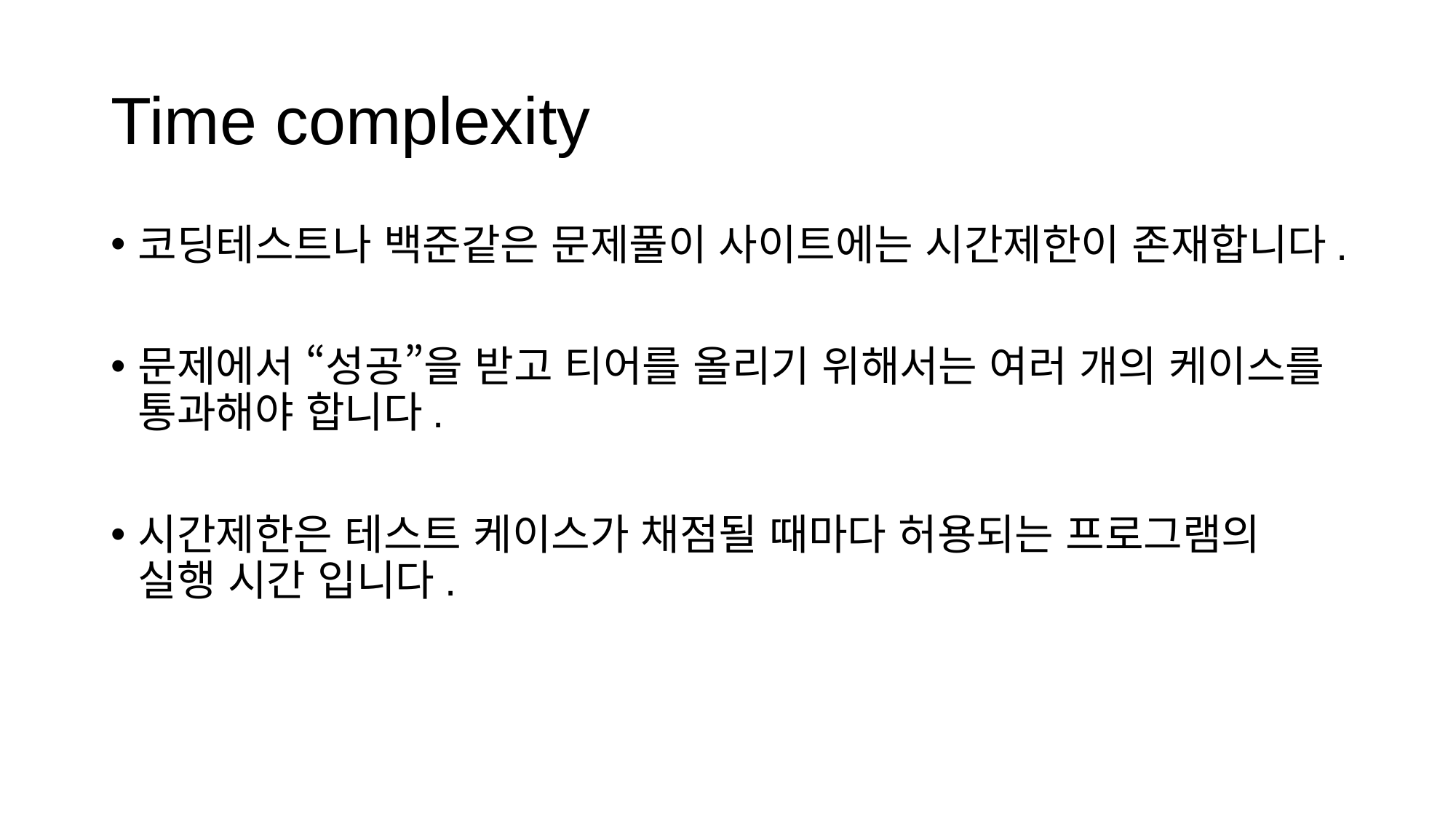

# Time complexity
코딩테스트나 백준같은 문제풀이 사이트에는 시간제한이 존재합니다.

문제에서 “성공”을 받고 티어를 올리기 위해서는 여러 개의 케이스를 통과해야 합니다.

시간제한은 테스트 케이스가 채점될 때마다 허용되는 프로그램의 실행 시간 입니다.